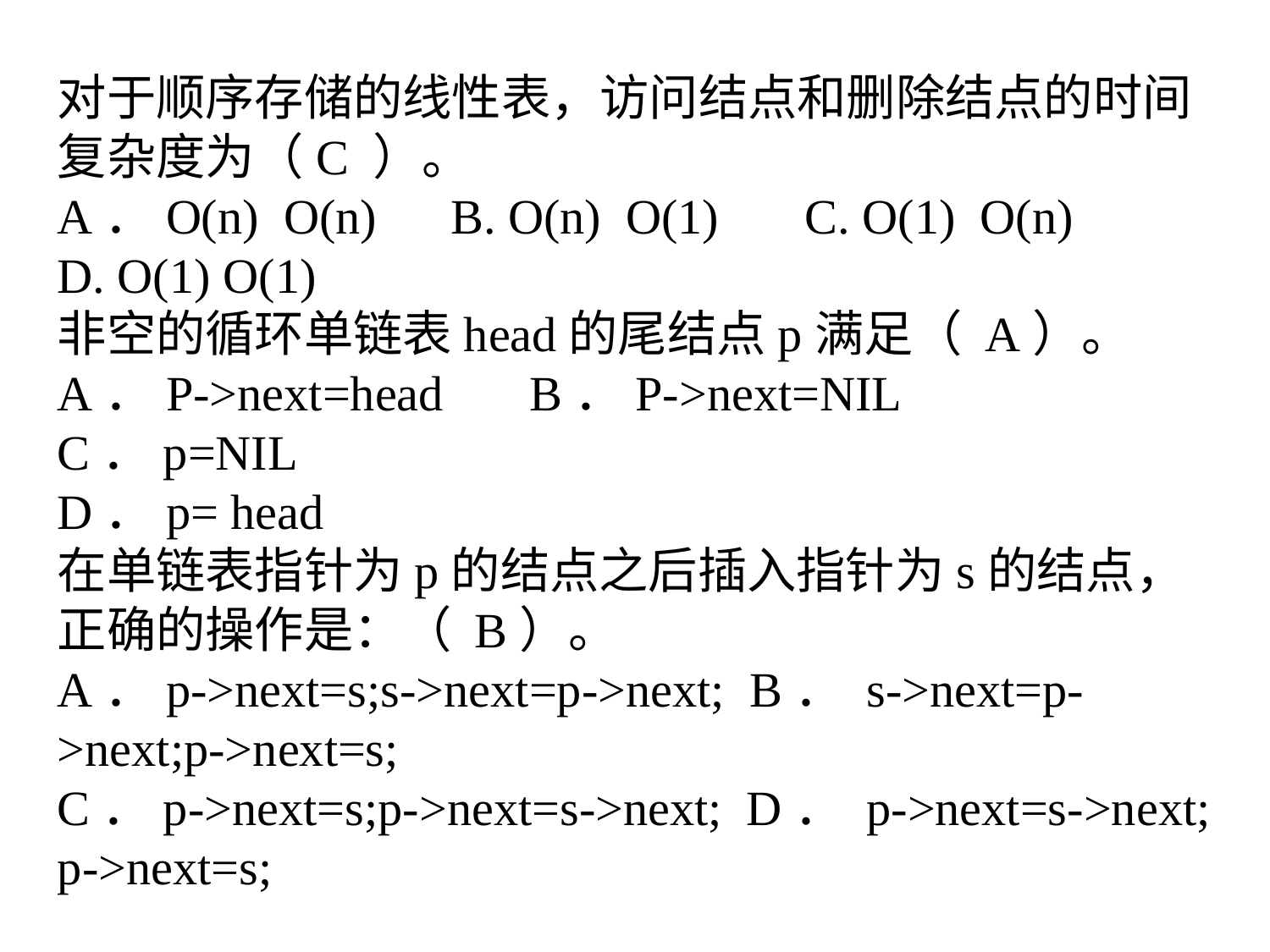

对于顺序存储的线性表，访问结点和删除结点的时间复杂度为（C ）。
A．O(n)  O(n)      B. O(n)  O(1)       C. O(1)  O(n)
D. O(1) O(1)
非空的循环单链表head的尾结点p满足（ A）。
A．P->next=head       B．P->next=NIL         C．p=NIL
D．p= head
在单链表指针为p的结点之后插入指针为s的结点，正确的操作是：（ B）。
A．p->next=s;s->next=p->next;  B． s->next=p->next;p->next=s;
C．p->next=s;p->next=s->next;  D． p->next=s->next; p->next=s;